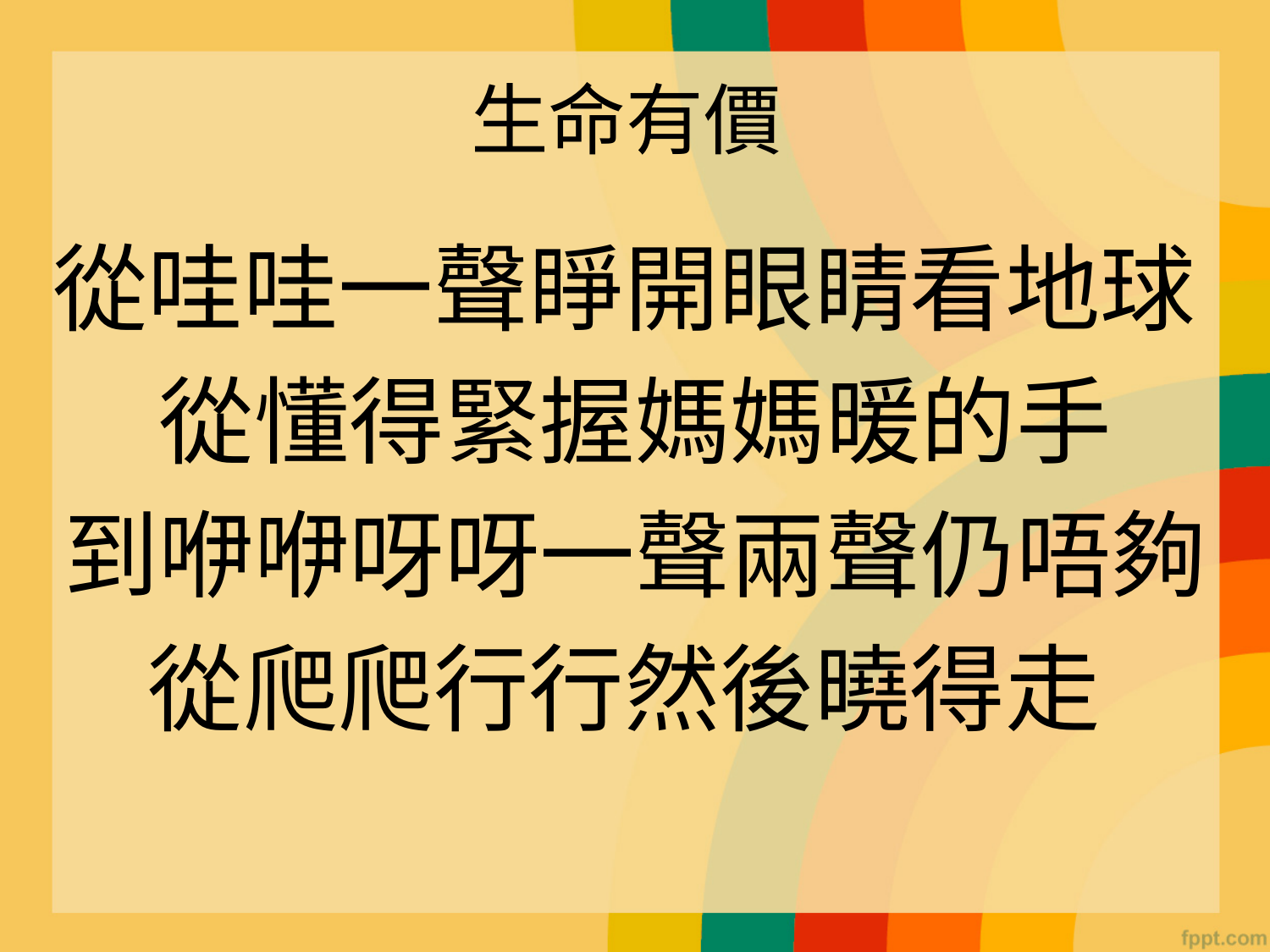

# 生命有價
從哇哇一聲睜開眼睛看地球
從懂得緊握媽媽暖的手
到咿咿呀呀一聲兩聲仍唔夠
從爬爬行行然後曉得走